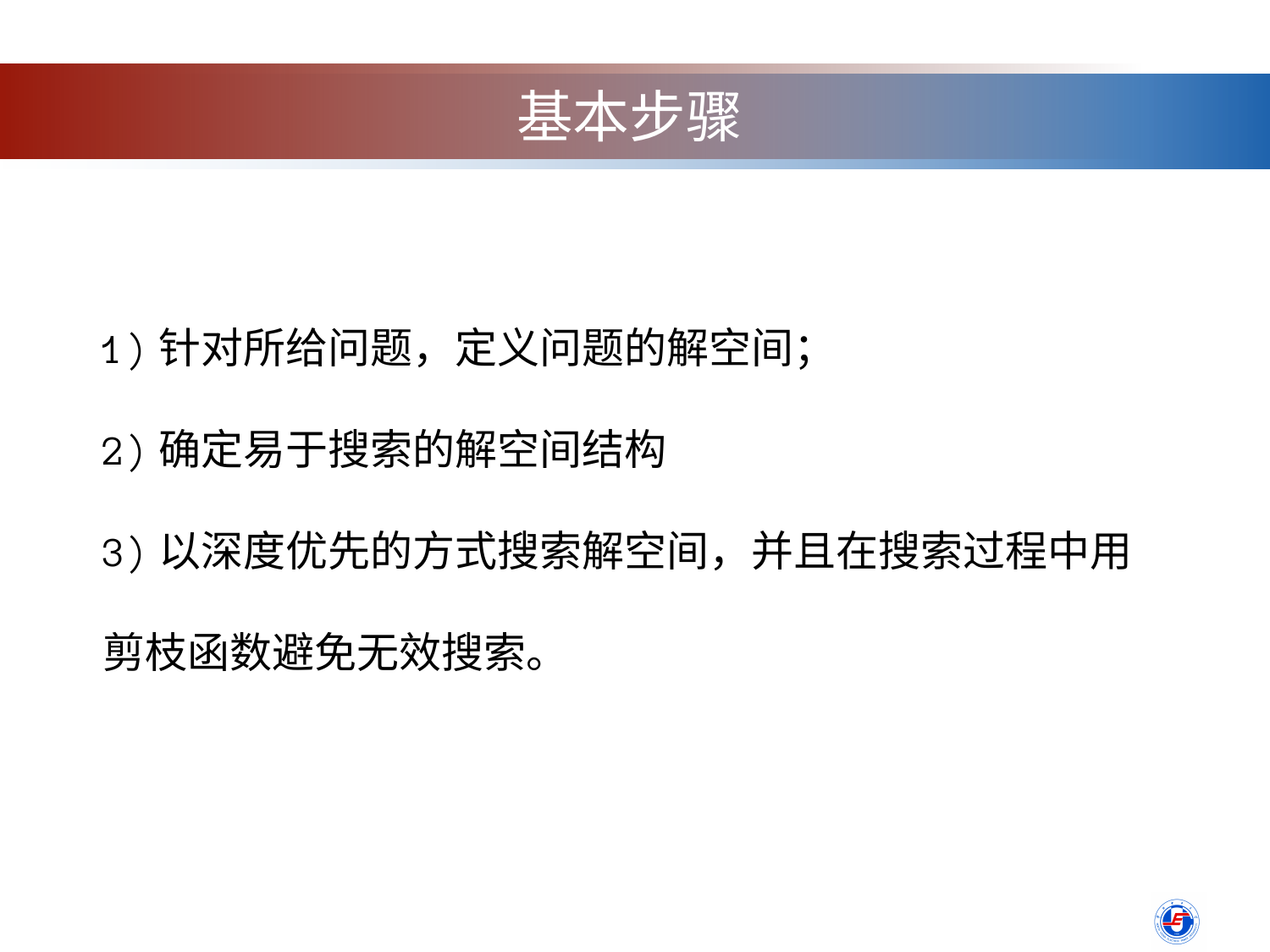

# 基本步骤
1)针对所给问题，定义问题的解空间；
2)确定易于搜索的解空间结构
3)以深度优先的方式搜索解空间，并且在搜索过程中用剪枝函数避免无效搜索。